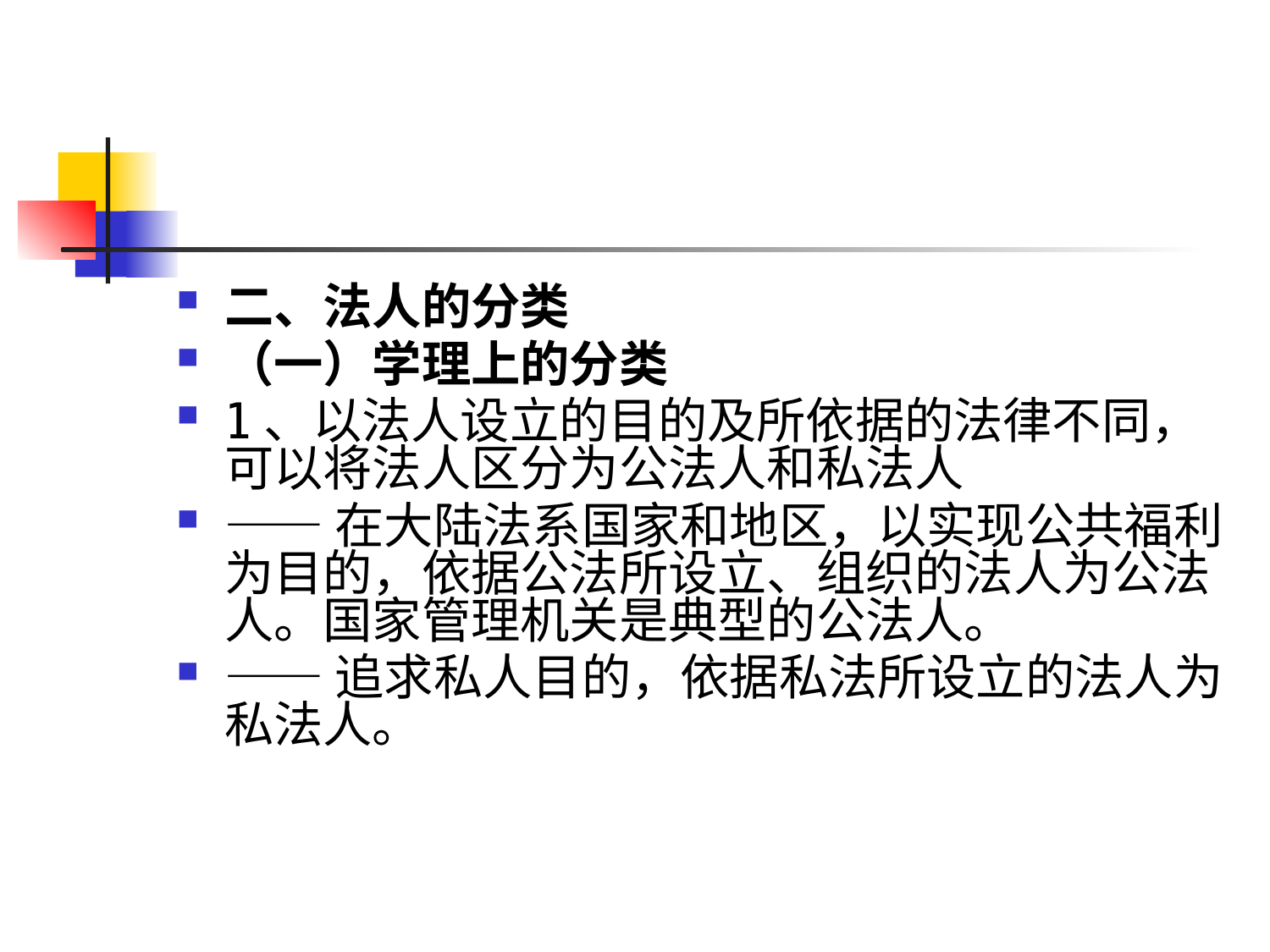

#
二、法人的分类
（一）学理上的分类
1、以法人设立的目的及所依据的法律不同，可以将法人区分为公法人和私法人
——在大陆法系国家和地区，以实现公共福利为目的，依据公法所设立、组织的法人为公法人。国家管理机关是典型的公法人。
——追求私人目的，依据私法所设立的法人为私法人。